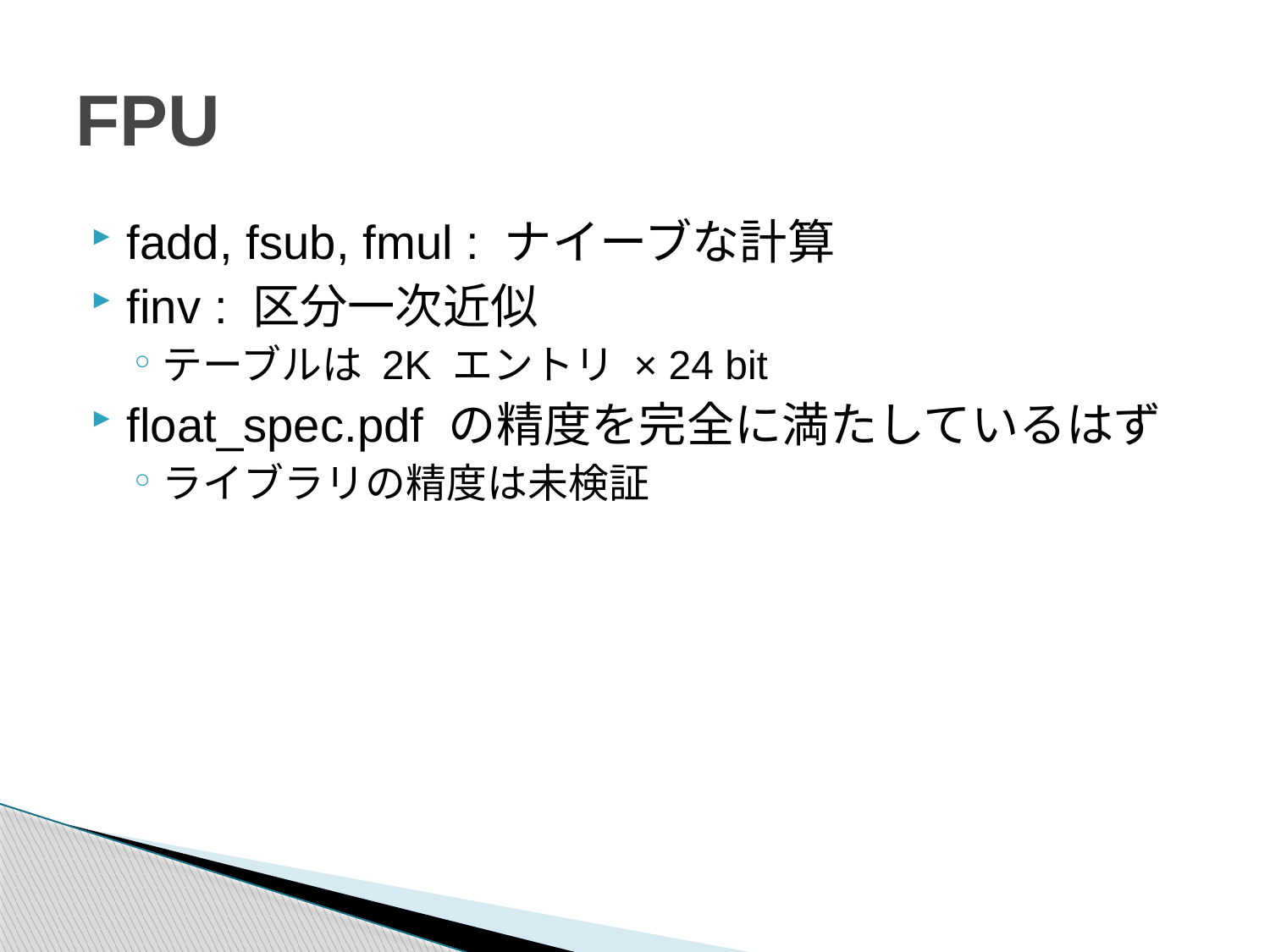

# FPU
fadd, fsub, fmul : ナイーブな計算
finv : 区分一次近似
テーブルは 2K エントリ × 24 bit
float_spec.pdf の精度を完全に満たしているはず
ライブラリの精度は未検証